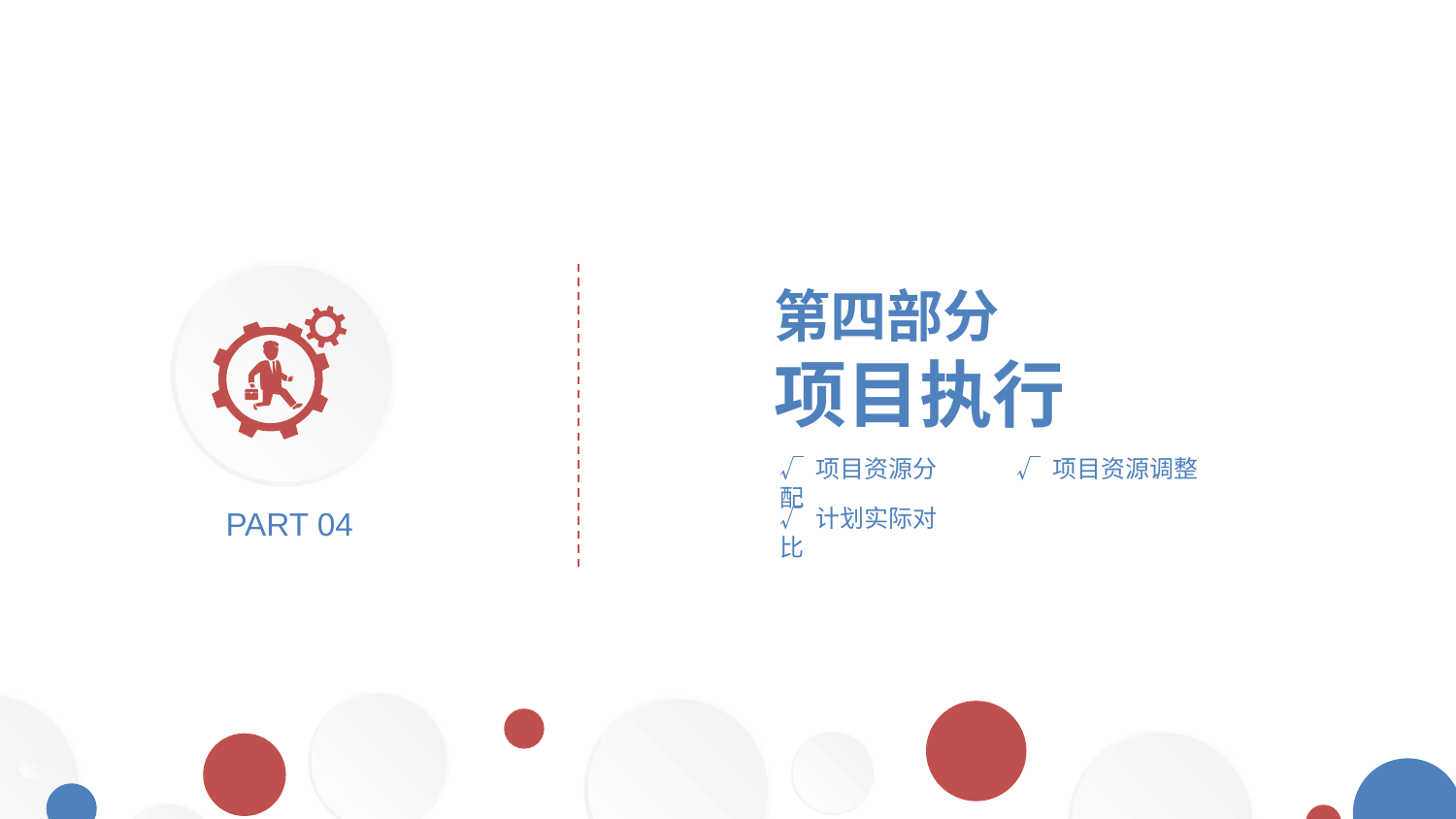

第四部分
项目执行
√ 项目资源分配
√ 项目资源调整
√ 计划实际对比
PART 04